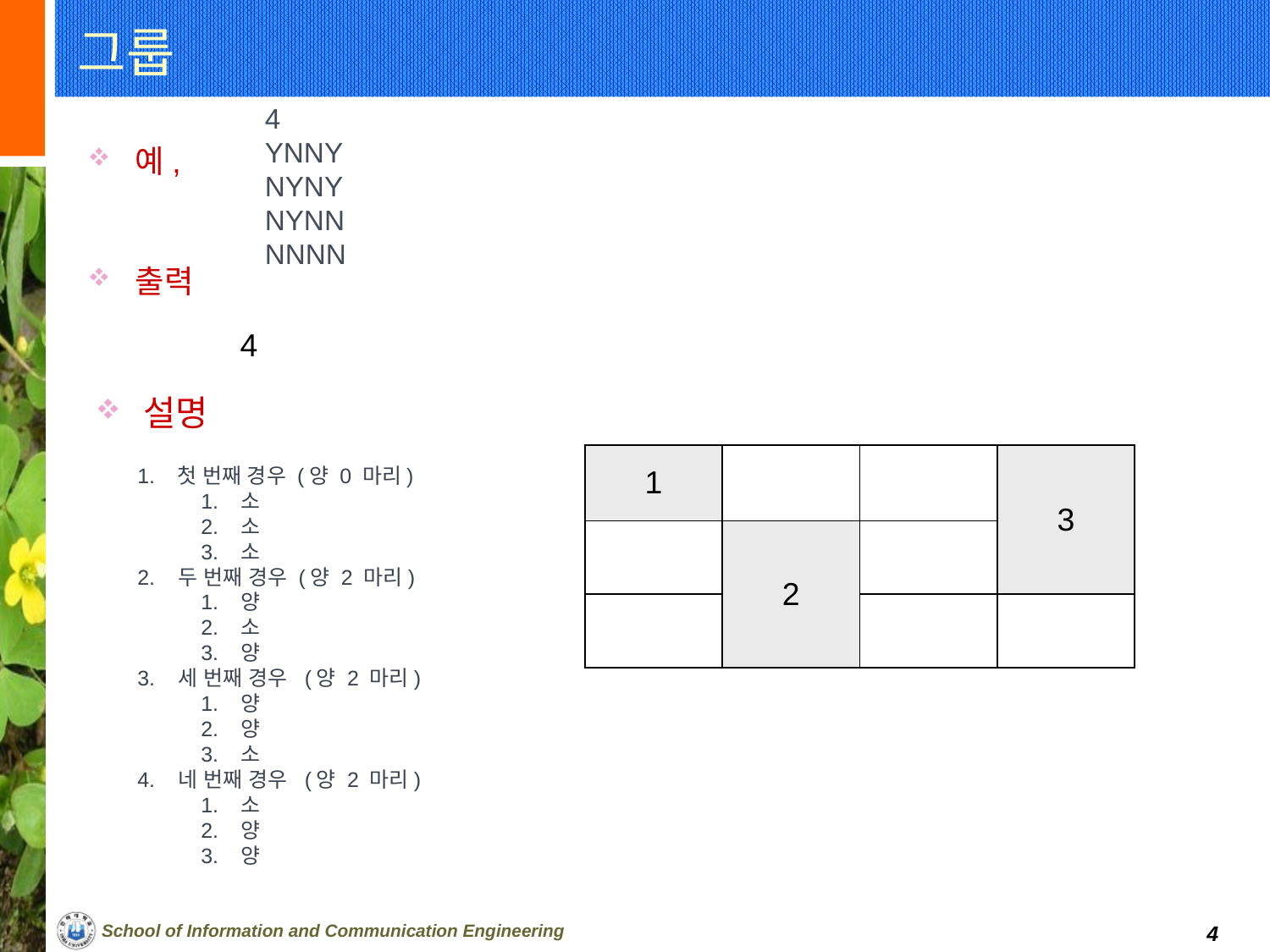

# 그룹
4
YNNY
NYNY
NYNN
NNNN
예,

출력
          4
설명
| 1 |  |  | 3 |
| --- | --- | --- | --- |
|  | 2 |  |  |
|  |  |  |  |
 첫 번째 경우 (양 0 마리)
소
소
소
 두 번째 경우 (양 2 마리)
양
소
양
 세 번째 경우  (양 2 마리)
양
양
소
 네 번째 경우  (양 2 마리)
소
양
양